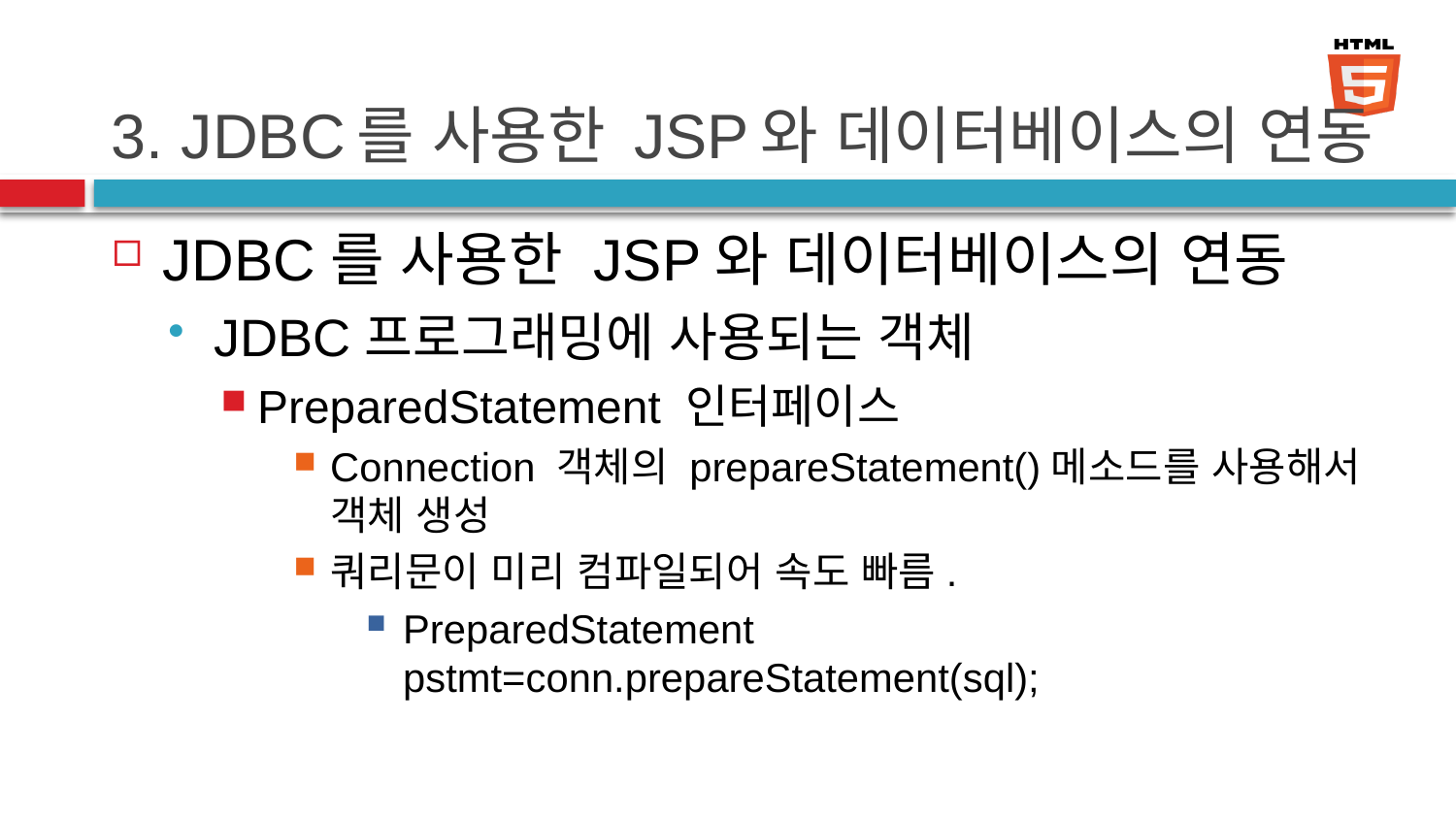

# 3. JDBC를 사용한 JSP와 데이터베이스의 연동
JDBC를 사용한 JSP와 데이터베이스의 연동
JDBC프로그래밍에 사용되는 객체
PreparedStatement 인터페이스
Connection 객체의 prepareStatement()메소드를 사용해서 객체 생성
쿼리문이 미리 컴파일되어 속도 빠름.
PreparedStatement pstmt=conn.prepareStatement(sql);